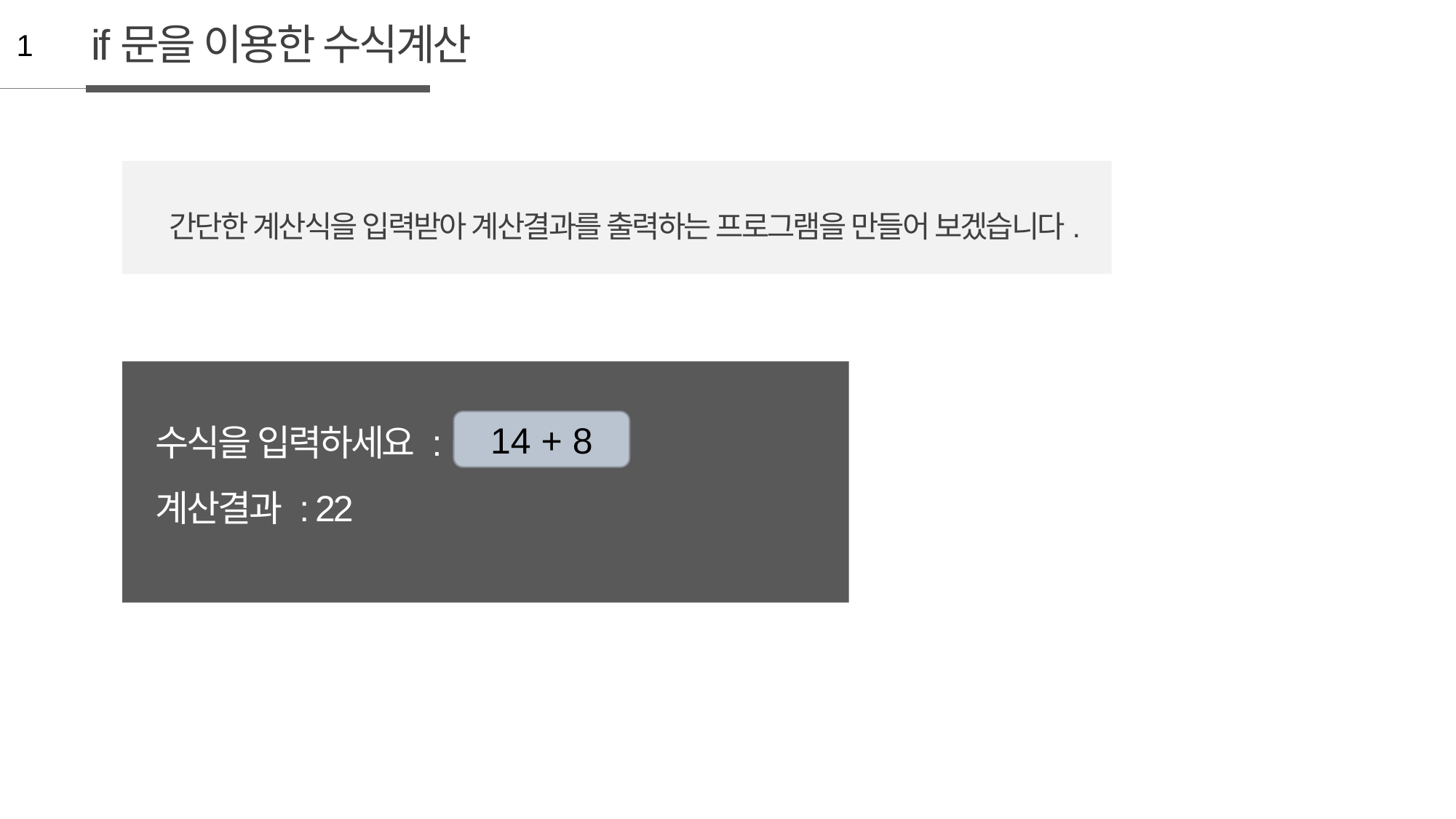

if문을 이용한 수식계산
1

간단한 계산식을 입력받아 계산결과를 출력하는 프로그램을 만들어 보겠습니다.

수식을 입력하세요 :
계산결과 : 22
14 + 8